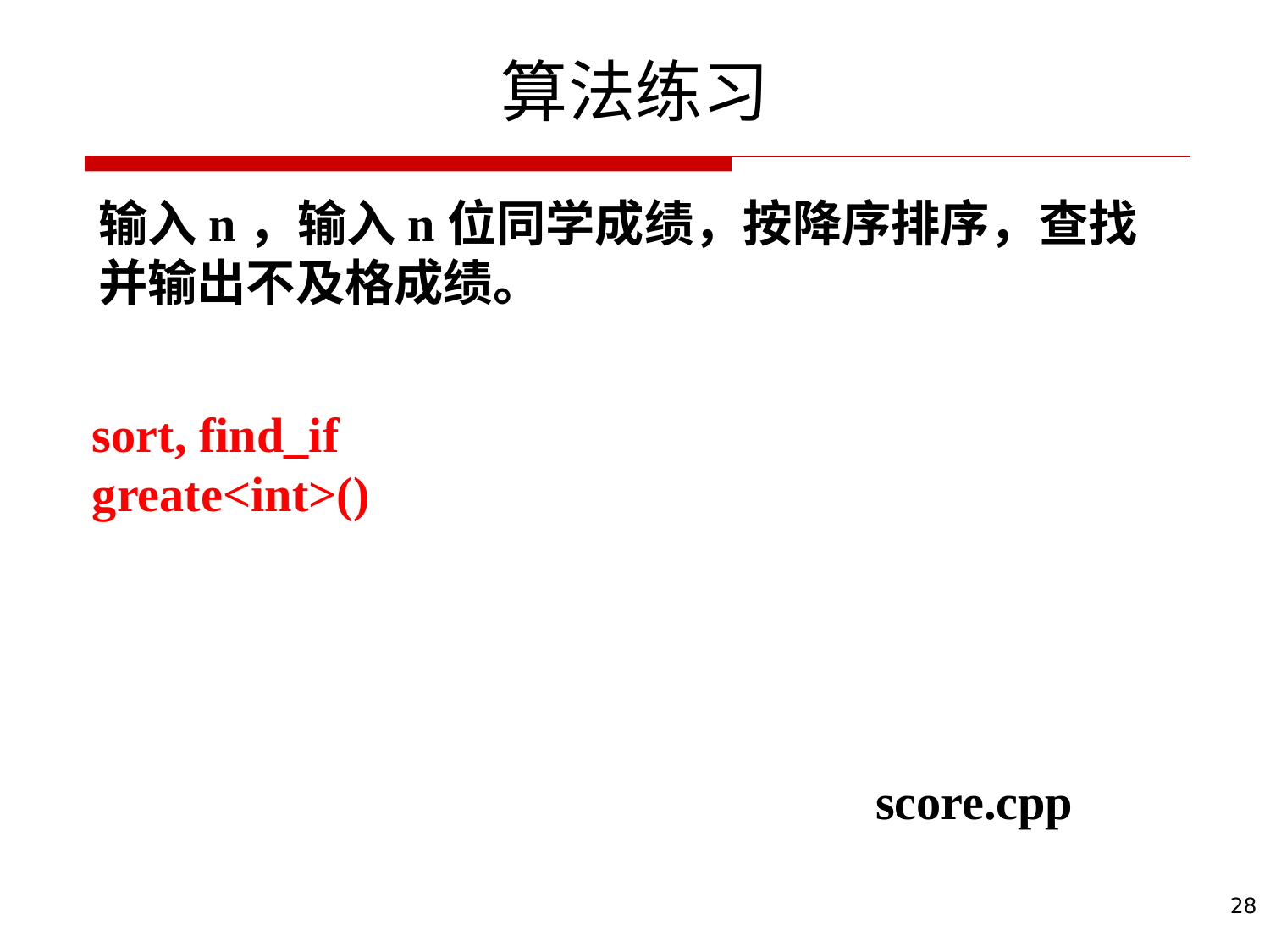

# 算法练习

输入n，输入n位同学成绩，按降序排序，查找并输出不及格成绩。
sort, find_if
greate<int>()
score.cpp
28